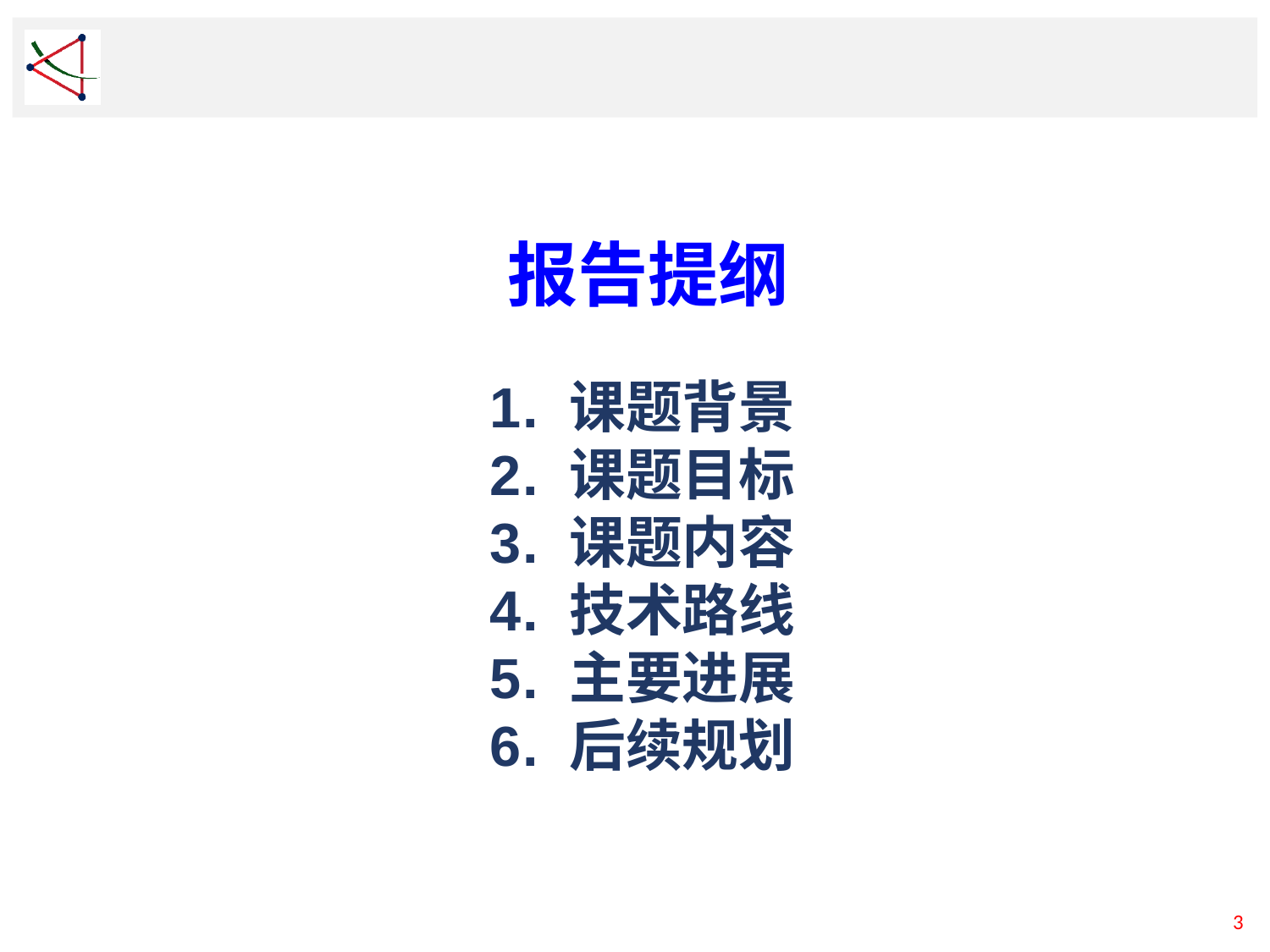

报告提纲
课题背景
课题目标
课题内容
技术路线
主要进展
后续规划
3